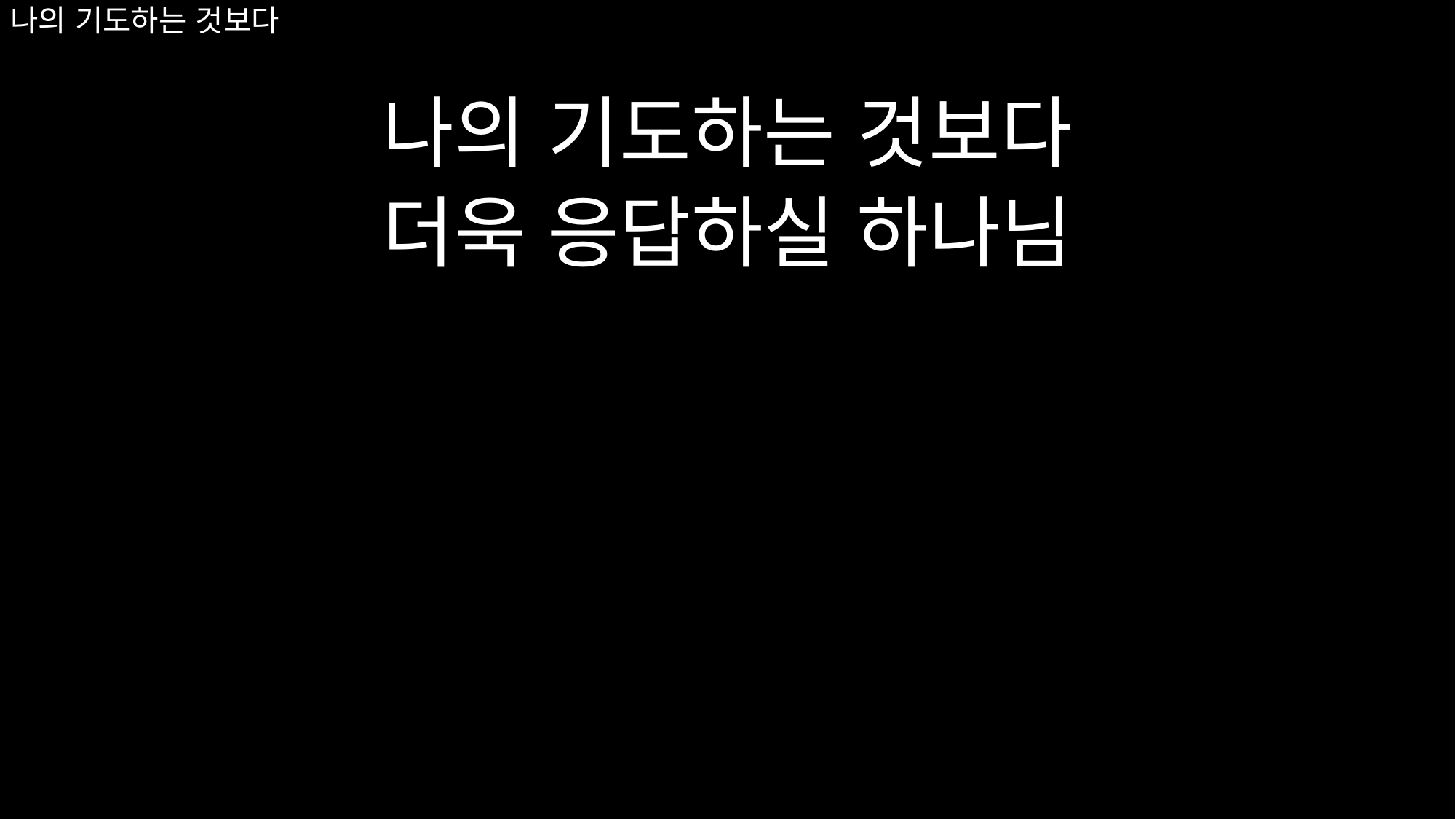

# 나의 기도하는 것보다
나의 기도하는 것보다
더욱 응답하실 하나님